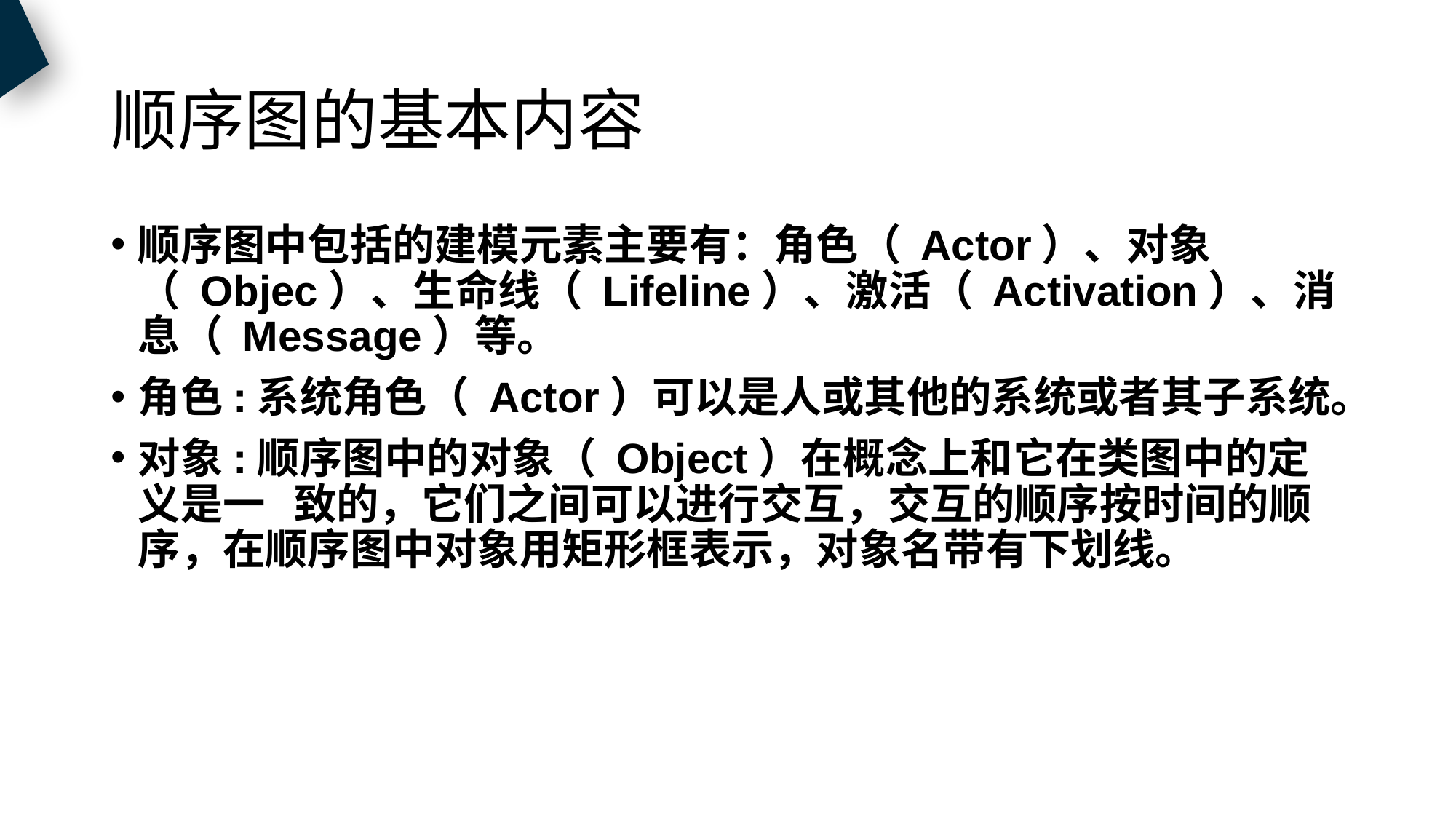

# 顺序图的基本内容
顺序图中包括的建模元素主要有：角色（ Actor）、对象（ Objec）、生命线（ Lifeline）、激活（ Activation）、消息（ Message）等。
角色:系统角色（ Actor）可以是人或其他的系统或者其子系统。
对象:顺序图中的对象（ Object）在概念上和它在类图中的定义是一   致的，它们之间可以进行交互，交互的顺序按时间的顺序，在顺序图中对象用矩形框表示，对象名带有下划线。